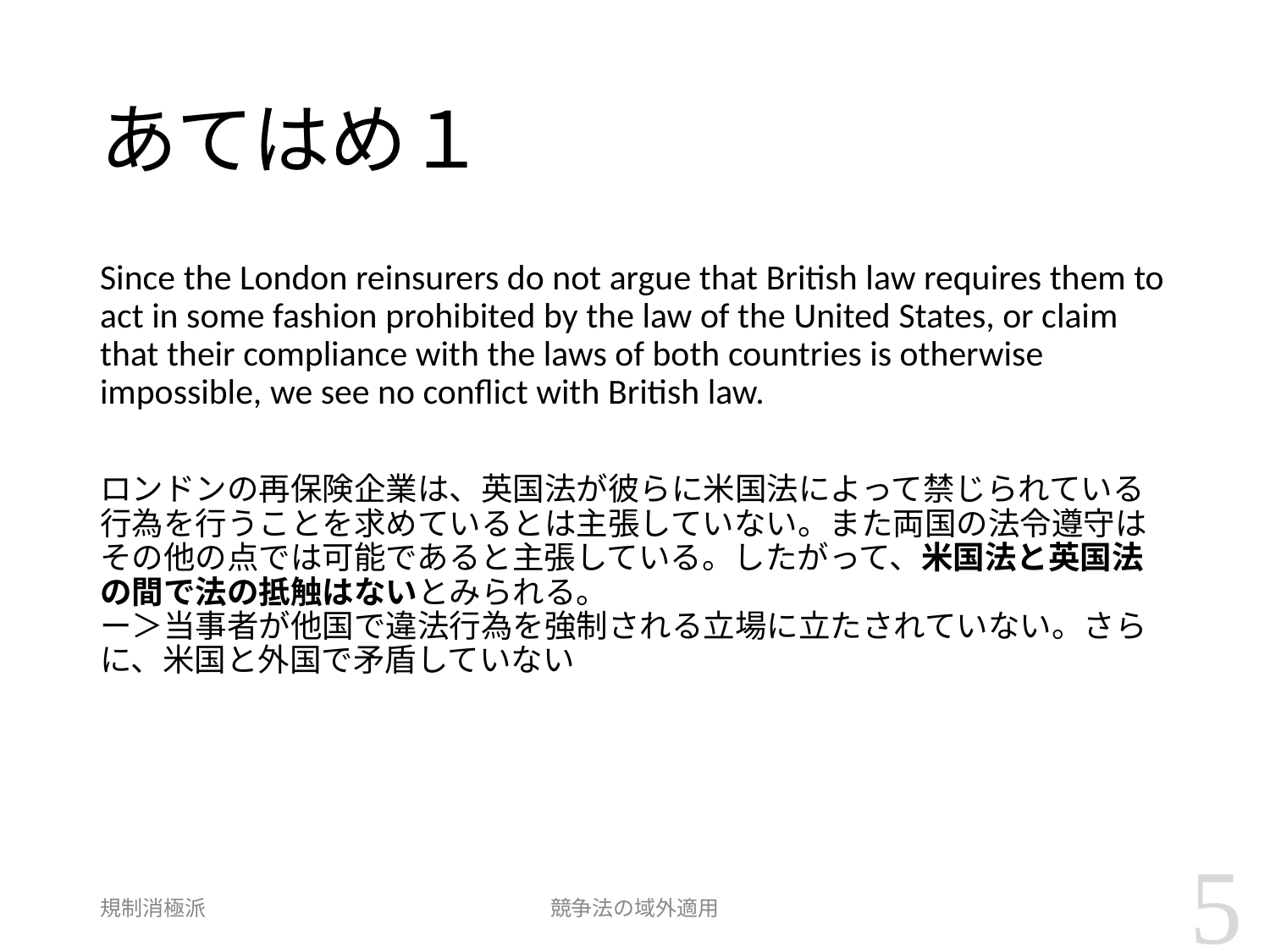

# あてはめ１
Since the London reinsurers do not argue that British law requires them to act in some fashion prohibited by the law of the United States, or claim that their compliance with the laws of both countries is otherwise impossible, we see no conflict with British law.
ロンドンの再保険企業は、英国法が彼らに米国法によって禁じられている行為を行うことを求めているとは主張していない。また両国の法令遵守はその他の点では可能であると主張している。したがって、米国法と英国法の間で法の抵触はないとみられる。
ー＞当事者が他国で違法行為を強制される立場に立たされていない。さらに、米国と外国で矛盾していない

5
規制消極派
競争法の域外適用